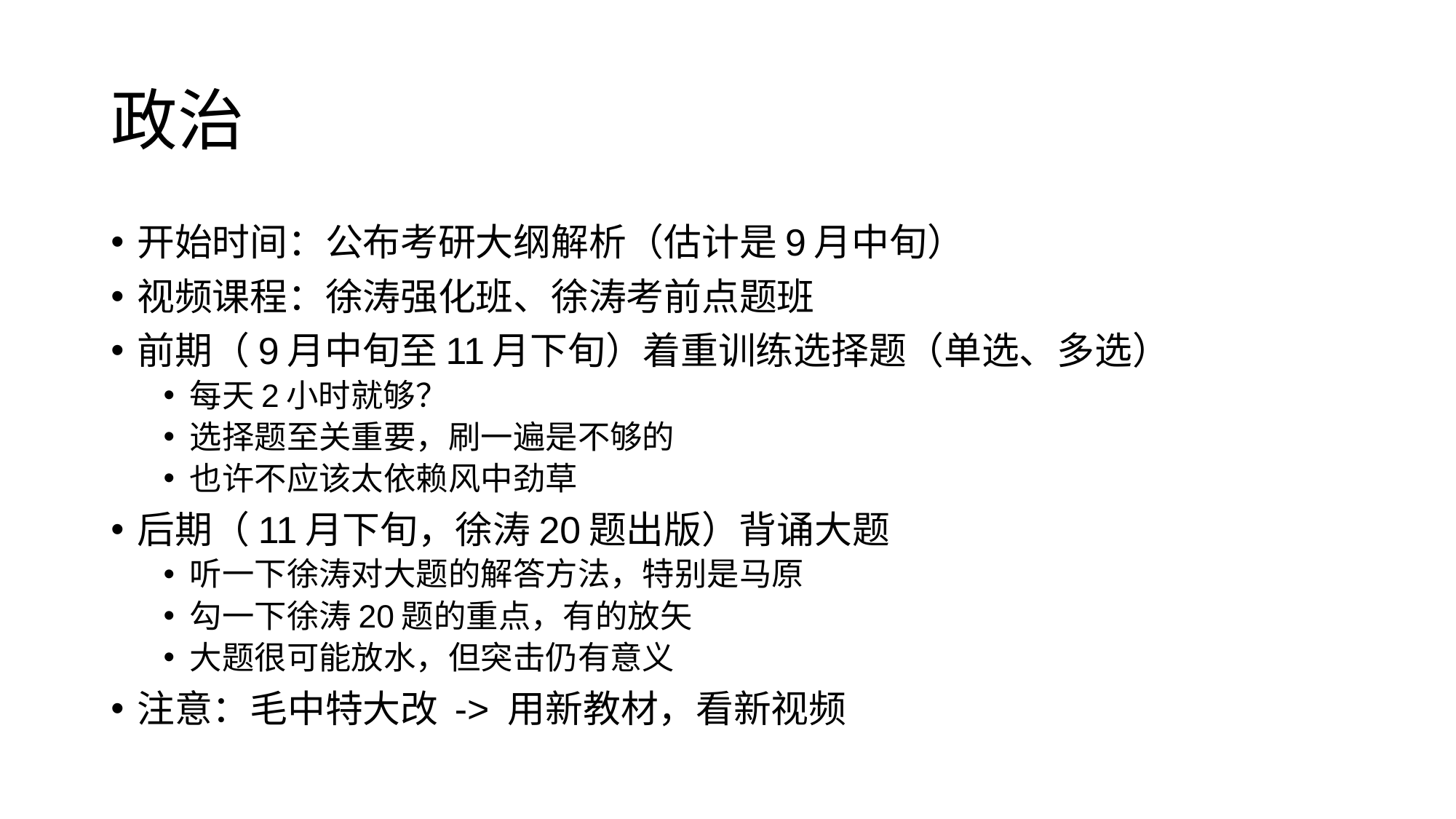

# 政治
开始时间：公布考研大纲解析（估计是9月中旬）
视频课程：徐涛强化班、徐涛考前点题班
前期（9月中旬至11月下旬）着重训练选择题（单选、多选）
每天2小时就够？
选择题至关重要，刷一遍是不够的
也许不应该太依赖风中劲草
后期（11月下旬，徐涛20题出版）背诵大题
听一下徐涛对大题的解答方法，特别是马原
勾一下徐涛20题的重点，有的放矢
大题很可能放水，但突击仍有意义
注意：毛中特大改 -> 用新教材，看新视频